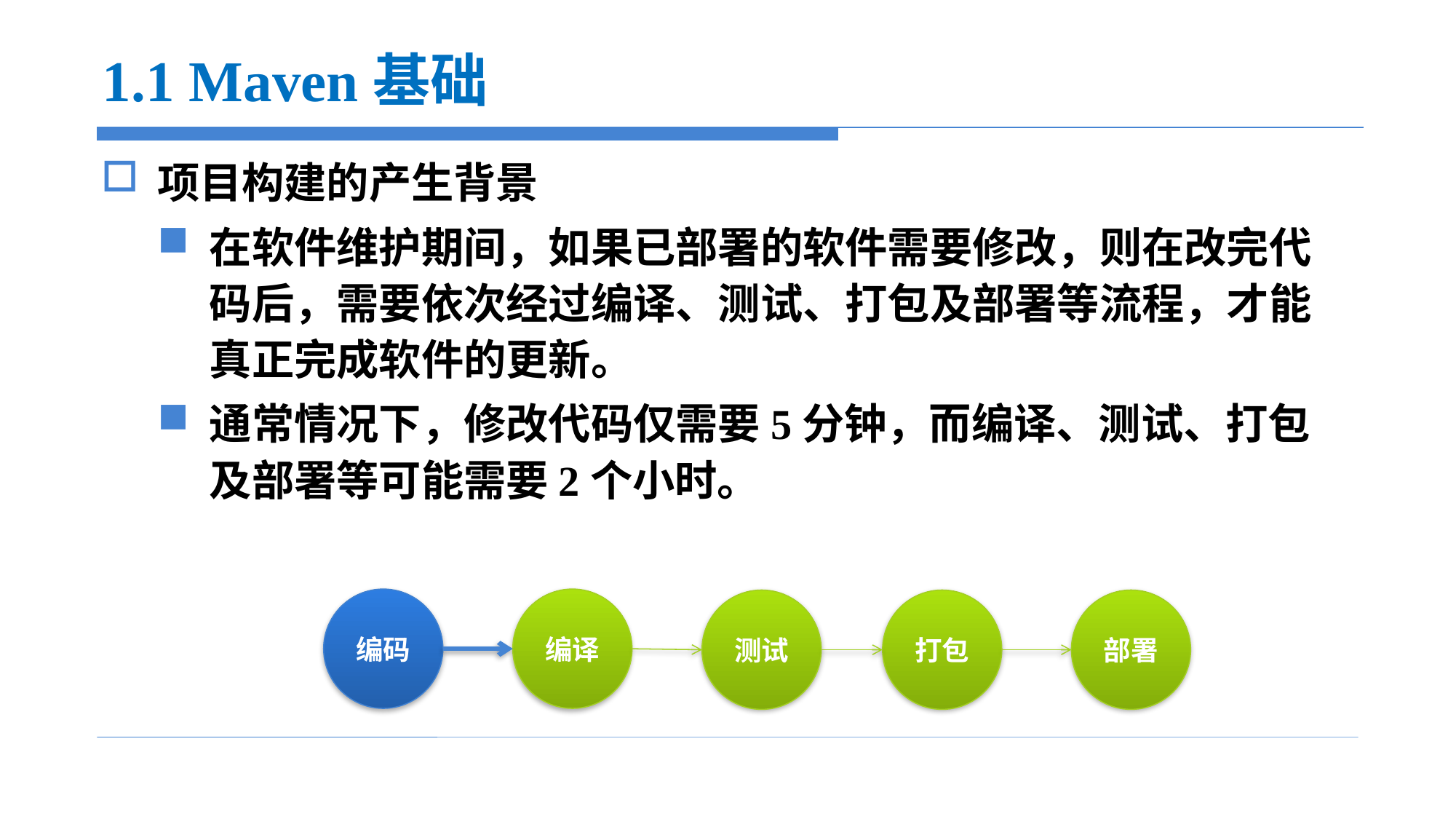

# 1.1 Maven基础
项目构建的产生背景
在软件维护期间，如果已部署的软件需要修改，则在改完代码后，需要依次经过编译、测试、打包及部署等流程，才能真正完成软件的更新。
通常情况下，修改代码仅需要5分钟，而编译、测试、打包及部署等可能需要2个小时。
编码
编译
测试
打包
部署
6